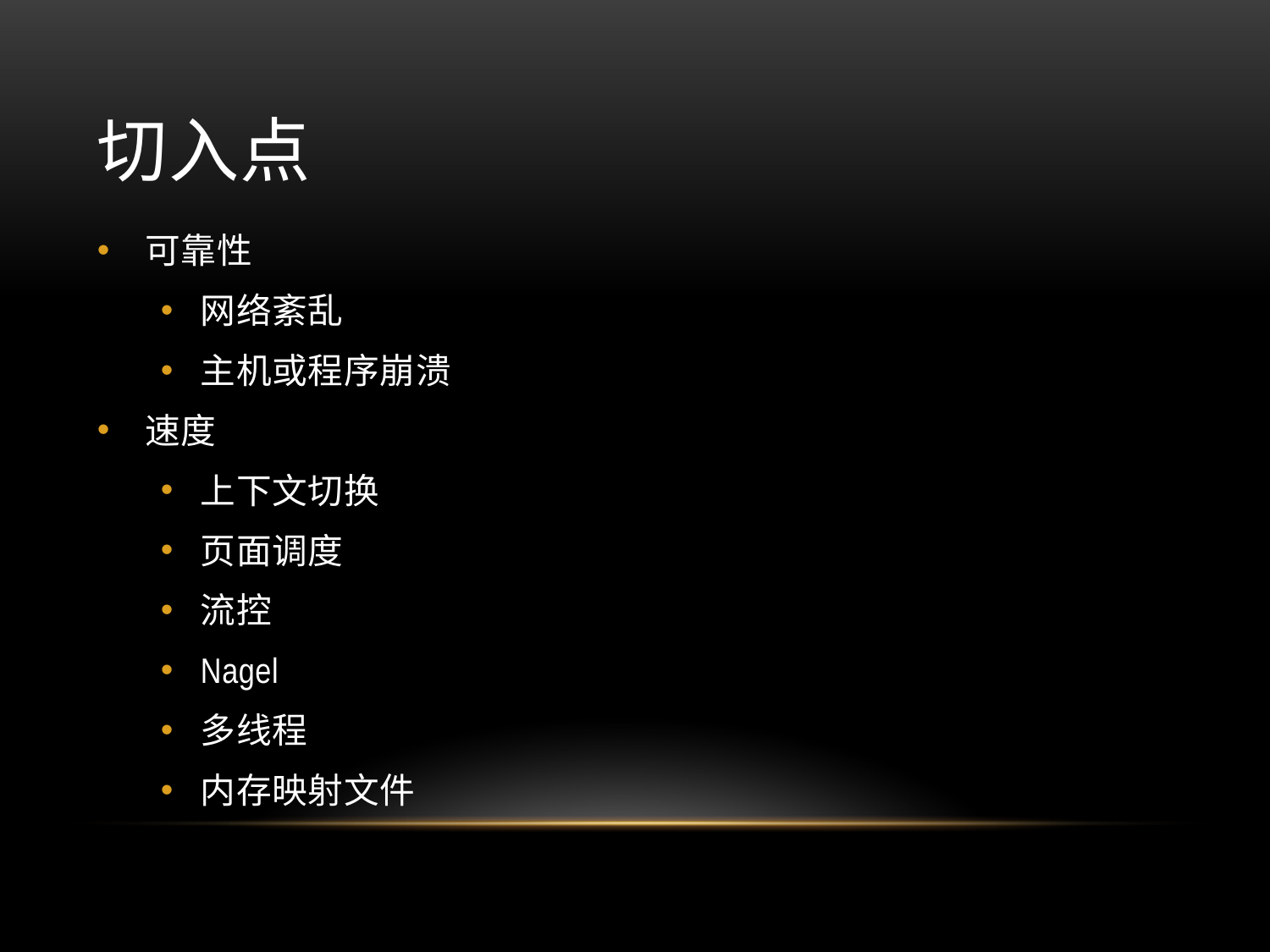

# 切入点
可靠性
网络紊乱
主机或程序崩溃
速度
上下文切换
页面调度
流控
Nagel
多线程
内存映射文件